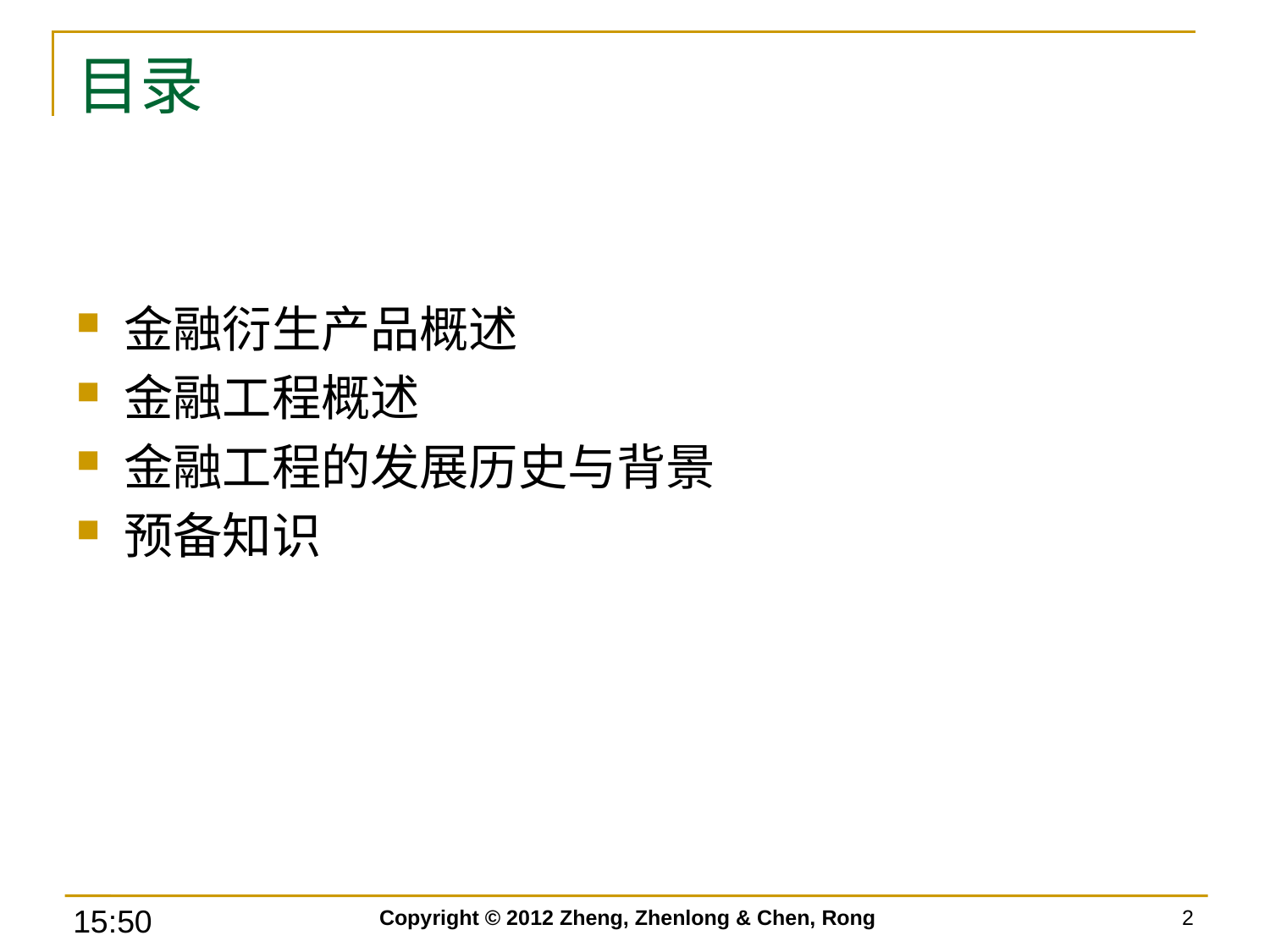

# 目录

金融衍生产品概述
金融工程概述
金融工程的发展历史与背景
预备知识

Copyright © 2012 Zheng, Zhenlong & Chen, Rong
2